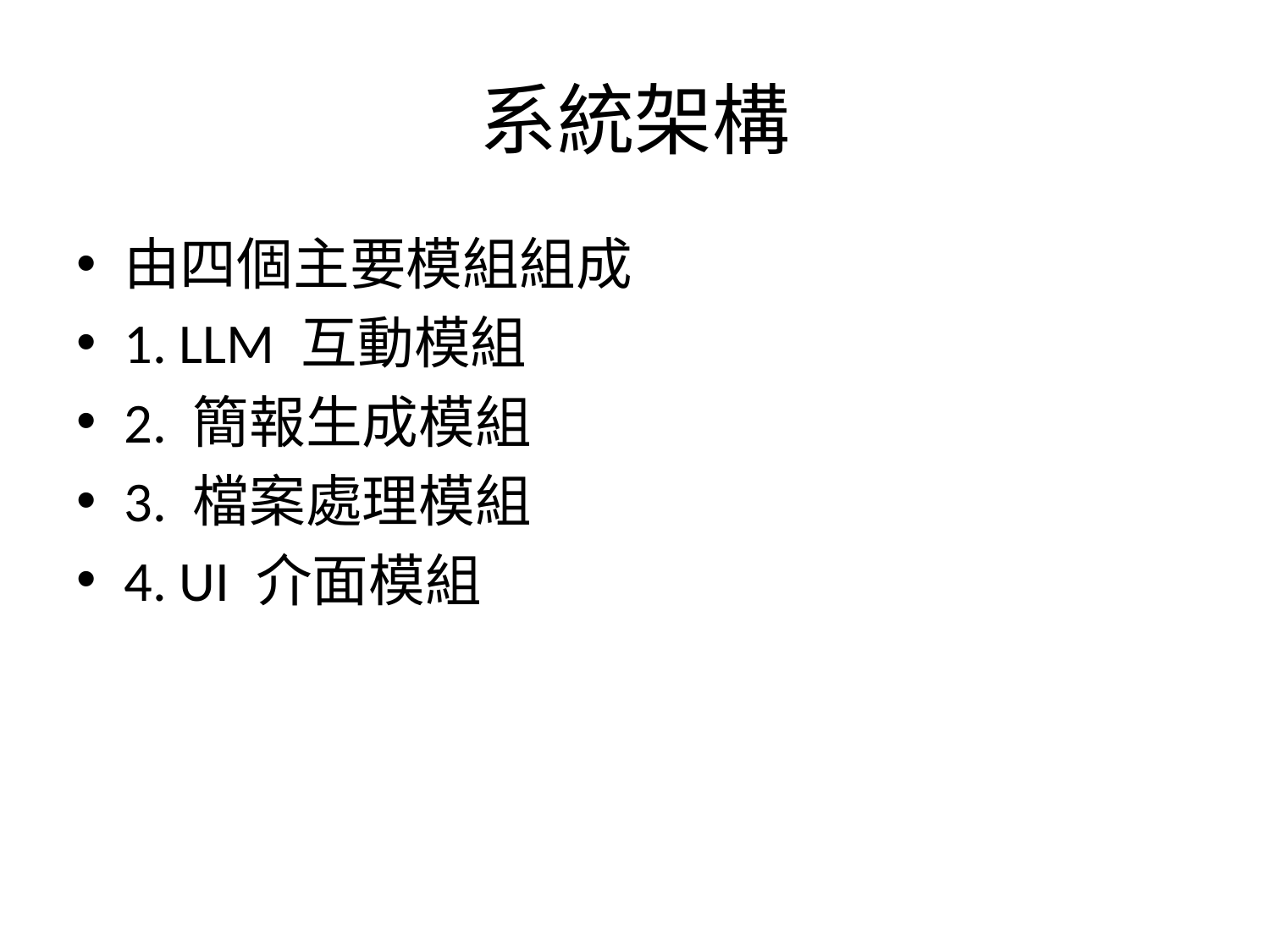

# 系統架構
由四個主要模組組成
1. LLM 互動模組
2. 簡報生成模組
3. 檔案處理模組
4. UI 介面模組